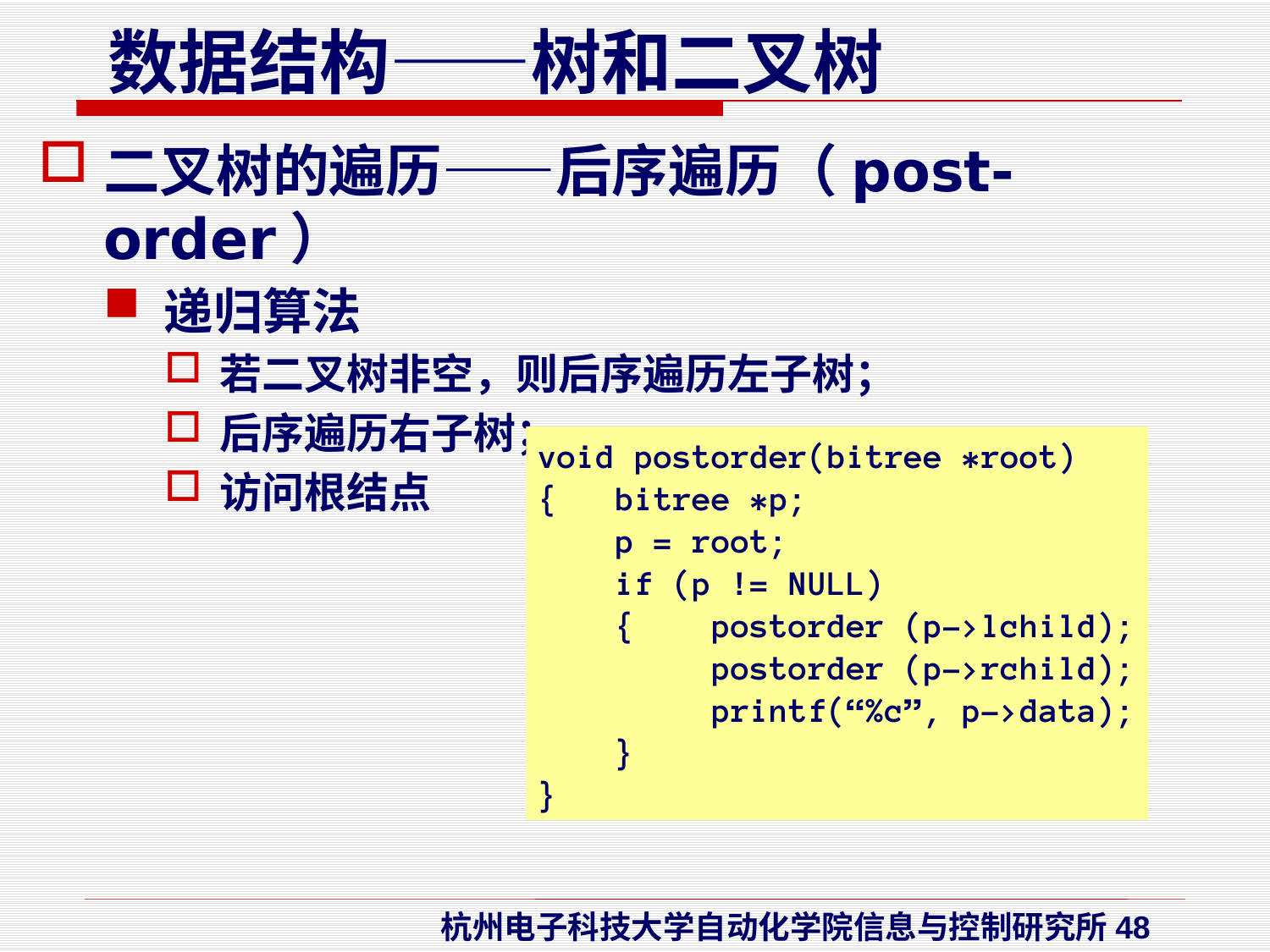

二叉树的遍历——后序遍历（post-order）
递归算法
若二叉树非空，则后序遍历左子树；
后序遍历右子树；
访问根结点
void postorder(bitree *root)
{   bitree *p;
    p = root;
    if (p != NULL)
    {    postorder (p->lchild);
         postorder (p->rchild);
         printf(“%c”, p->data);
    }
}